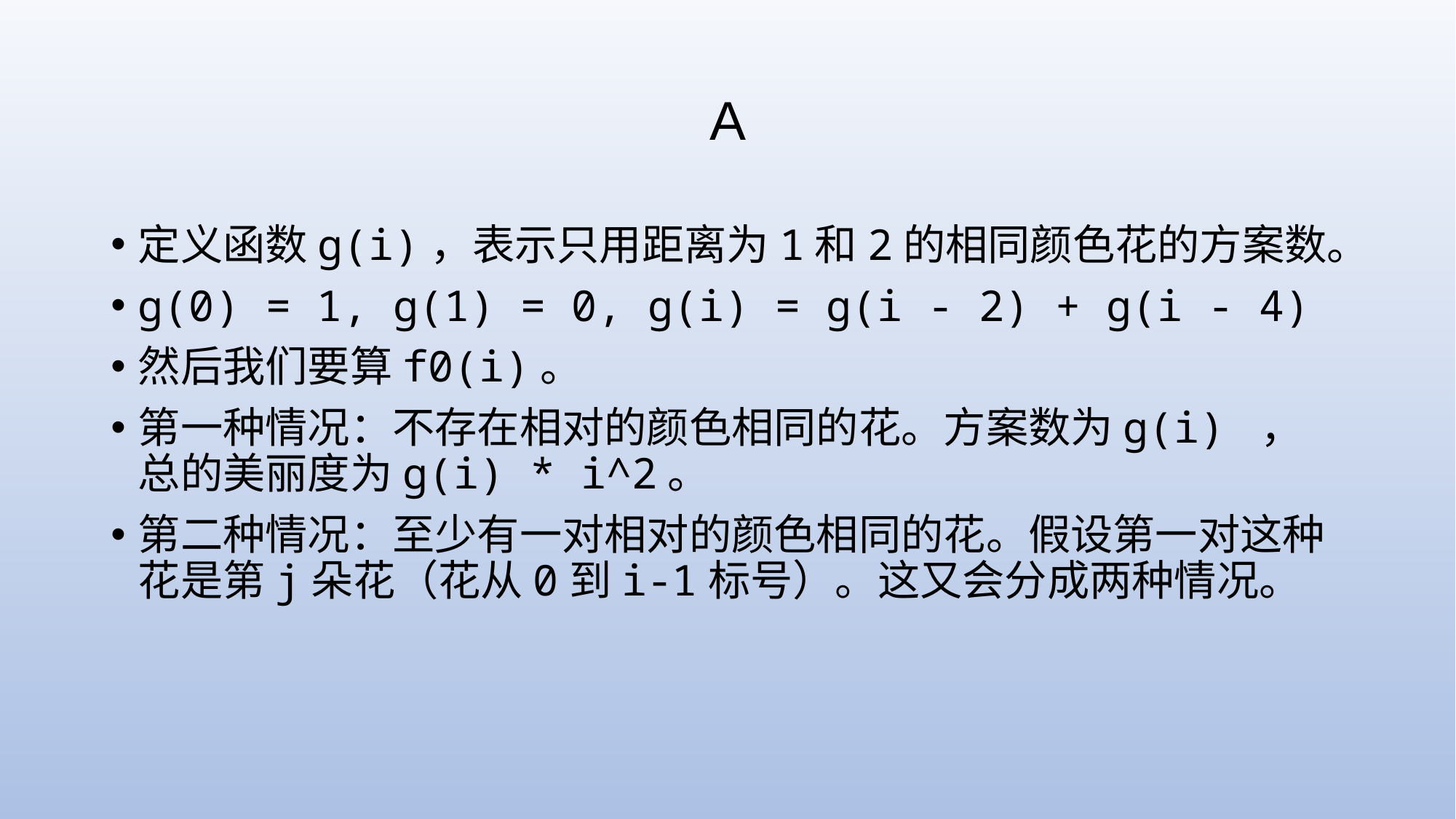

# A
定义函数g(i)，表示只用距离为1和2的相同颜色花的方案数。
g(0) = 1, g(1) = 0, g(i) = g(i - 2) + g(i - 4)
然后我们要算f0(i)。
第一种情况：不存在相对的颜色相同的花。方案数为g(i) ，总的美丽度为g(i) * i^2。
第二种情况：至少有一对相对的颜色相同的花。假设第一对这种花是第j朵花（花从0到i-1标号）。这又会分成两种情况。